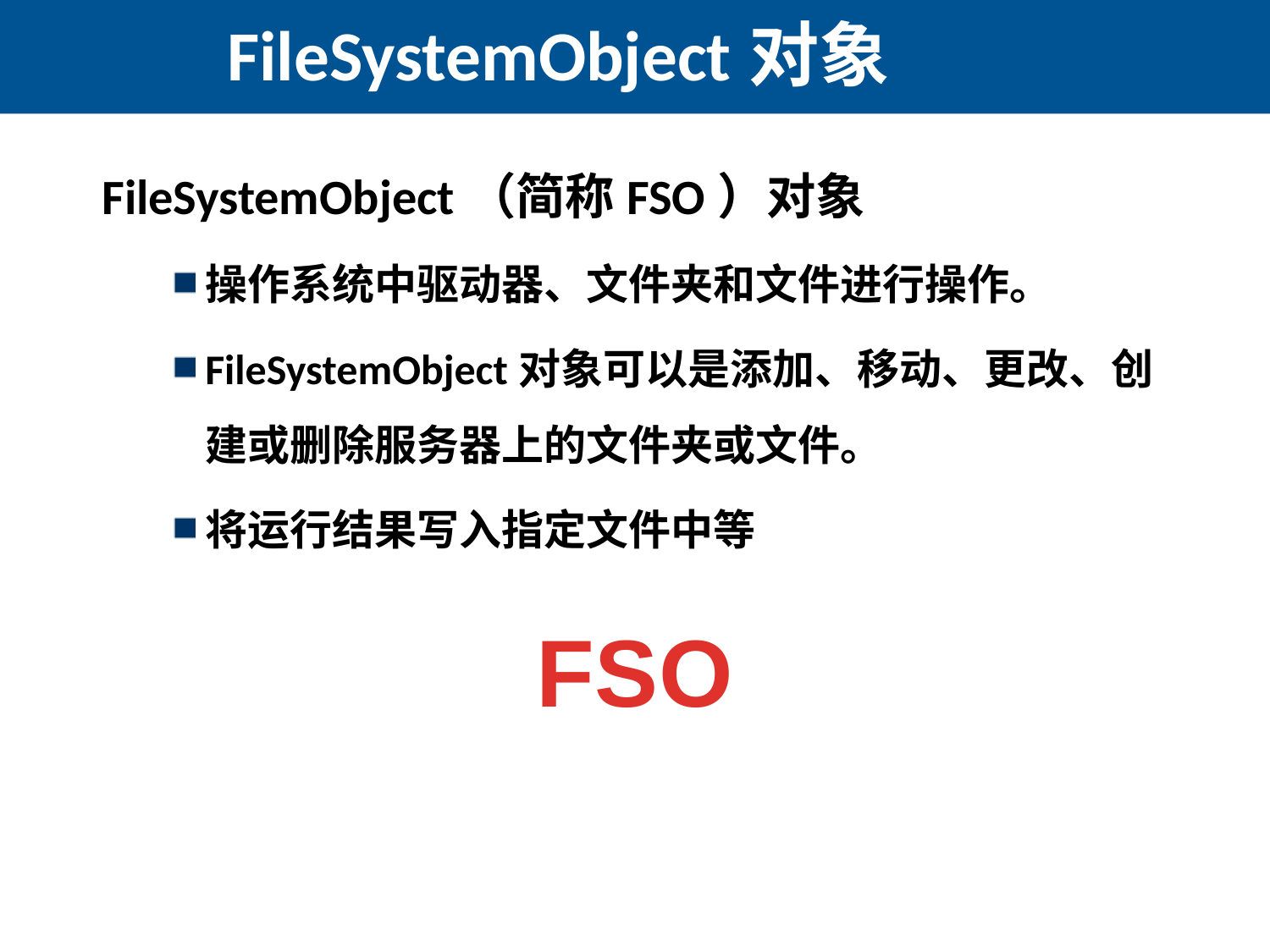

# FileSystemObject对象
FileSystemObject（简称FSO）对象
操作系统中驱动器、文件夹和文件进行操作。
FileSystemObject对象可以是添加、移动、更改、创建或删除服务器上的文件夹或文件。
将运行结果写入指定文件中等

FSO